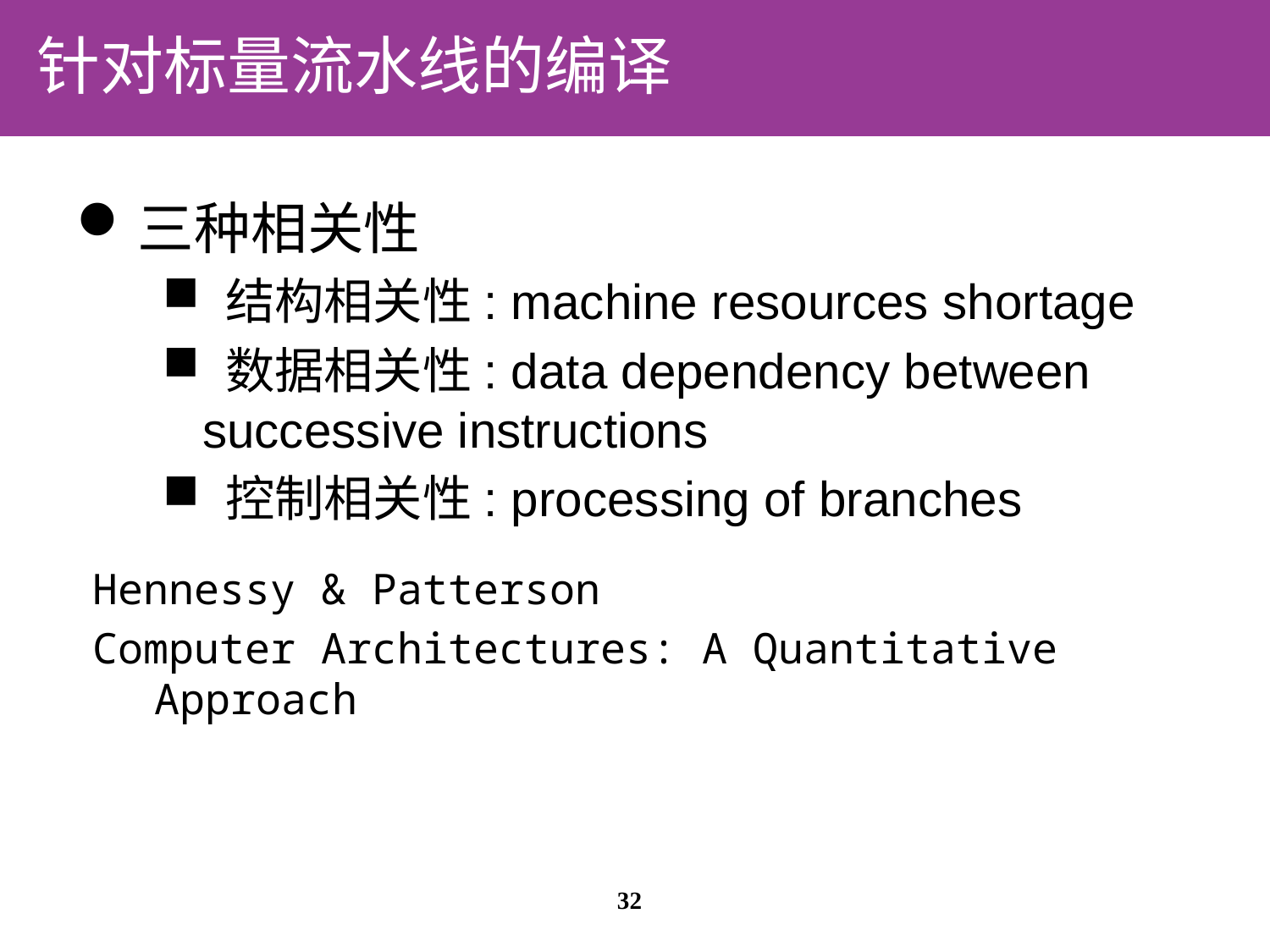

# 针对标量流水线的编译
三种相关性
 结构相关性: machine resources shortage
 数据相关性: data dependency between successive instructions
 控制相关性: processing of branches
Hennessy & Patterson
Computer Architectures: A Quantitative Approach
32